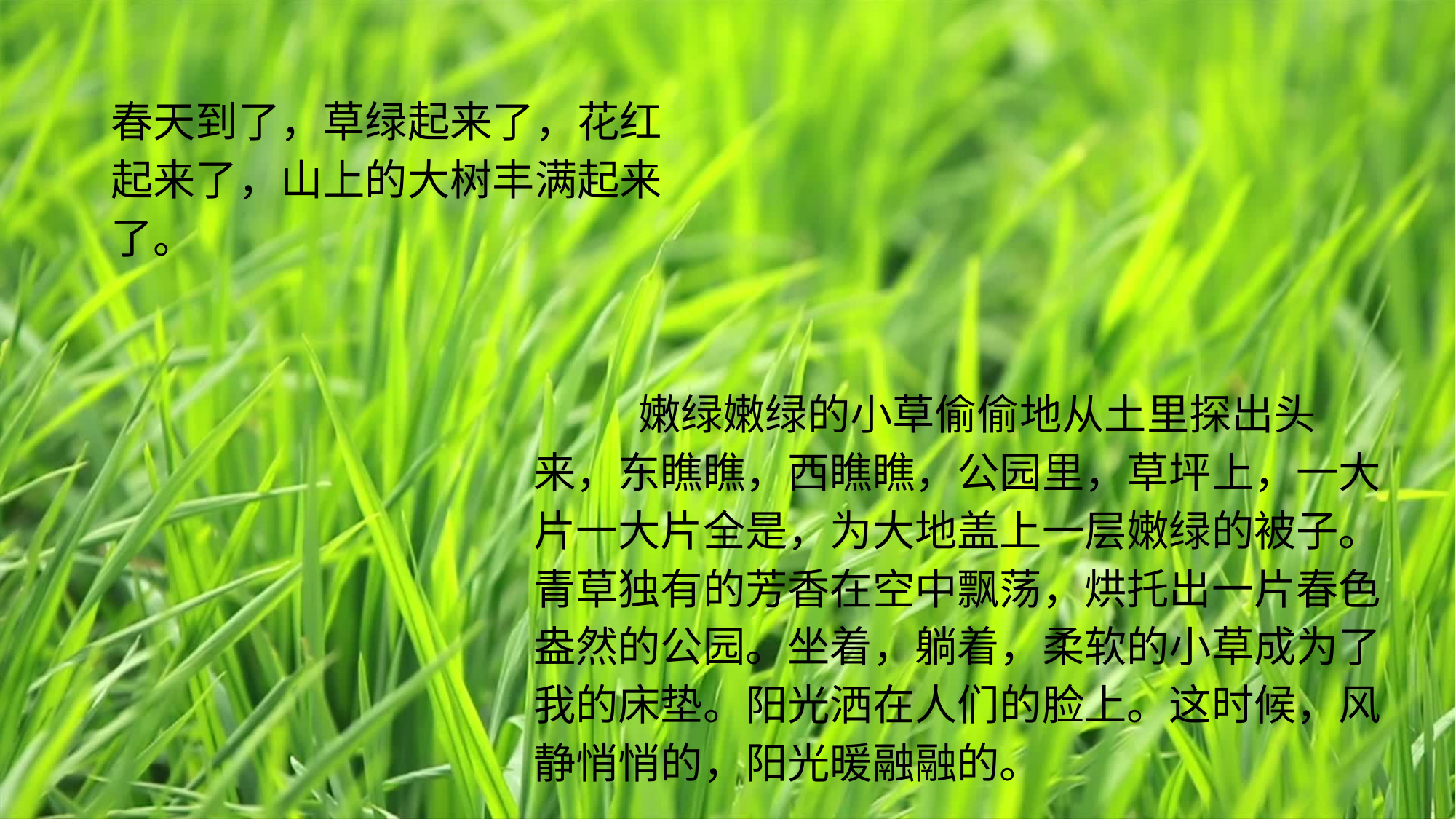

春天到了，草绿起来了，花红起来了，山上的大树丰满起来了。
        嫩绿嫩绿的小草偷偷地从土里探出头来，东瞧瞧，西瞧瞧，公园里，草坪上，一大片一大片全是，为大地盖上一层嫩绿的被子。青草独有的芳香在空中飘荡，烘托出一片春色盎然的公园。坐着，躺着，柔软的小草成为了我的床垫。阳光洒在人们的脸上。这时候，风静悄悄的，阳光暖融融的。